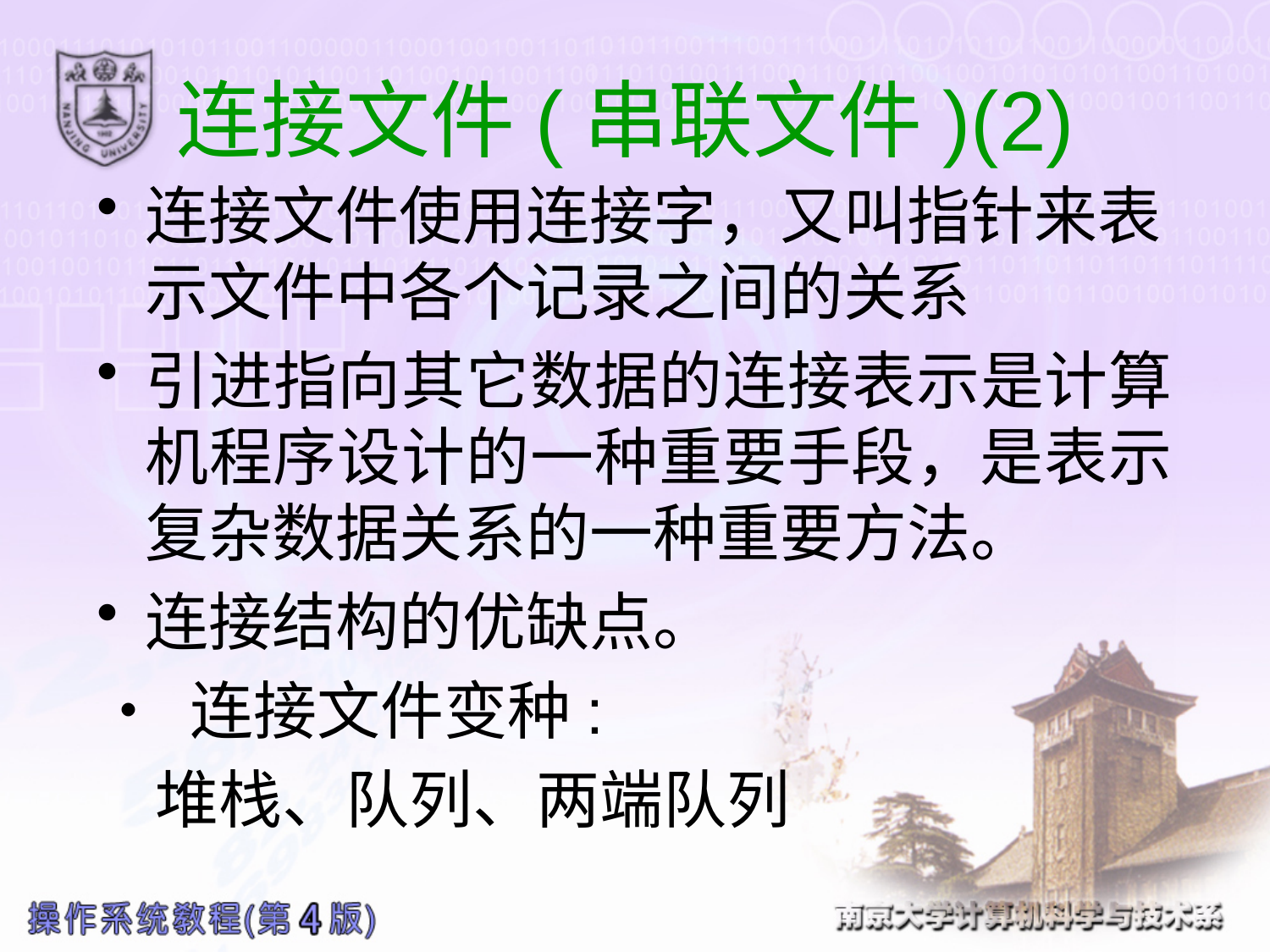

#
连接文件(串联文件)(2)
连接文件使用连接字，又叫指针来表示文件中各个记录之间的关系
引进指向其它数据的连接表示是计算机程序设计的一种重要手段，是表示复杂数据关系的一种重要方法。
连接结构的优缺点。
• 连接文件变种:
   堆栈、队列、两端队列